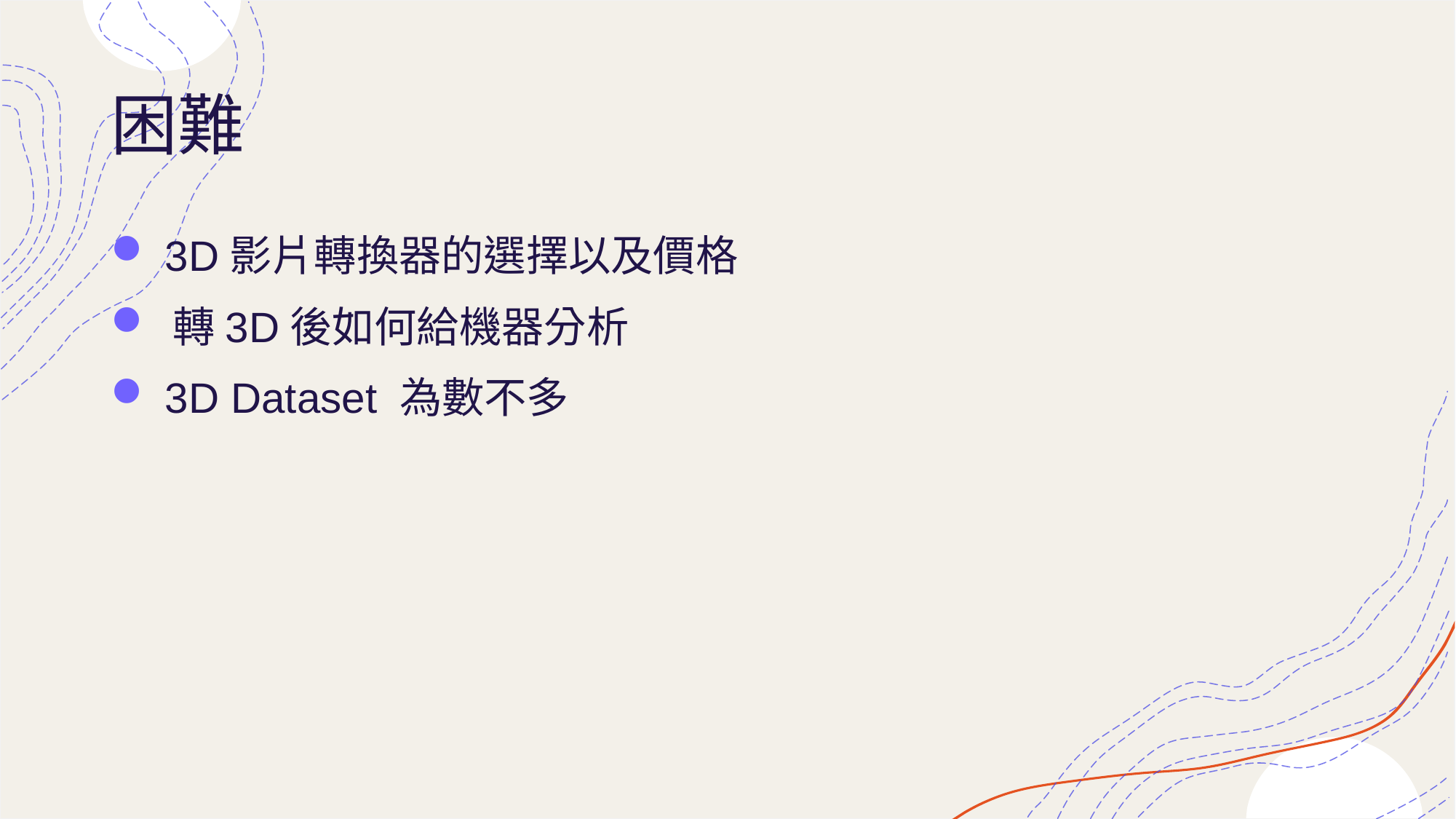

# 困難
 3D影片轉換器的選擇以及價格
 轉3D後如何給機器分析
 3D Dataset 為數不多